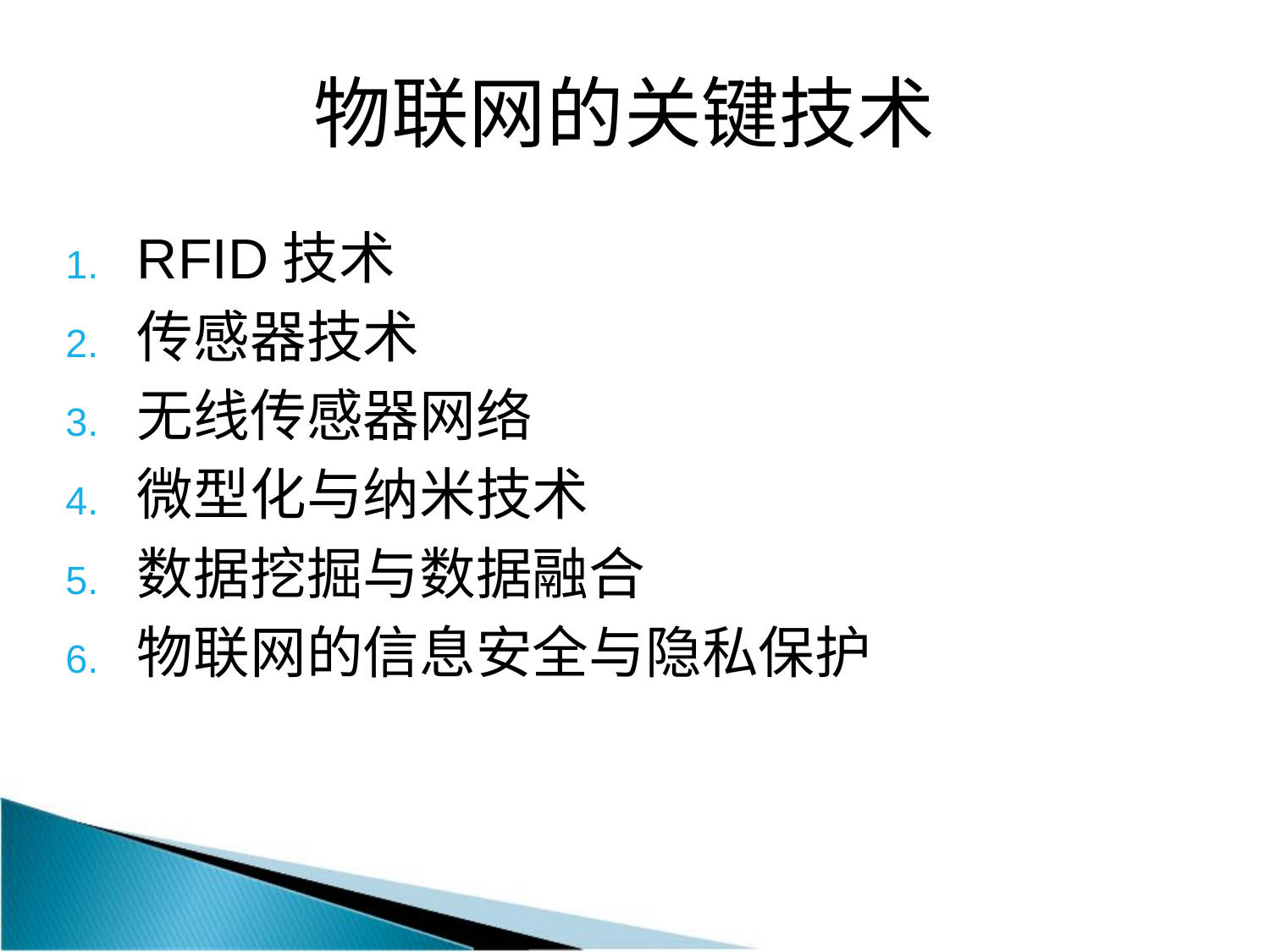

# 物联网的关键技术
RFID技术
传感器技术
无线传感器网络
微型化与纳米技术
数据挖掘与数据融合
物联网的信息安全与隐私保护